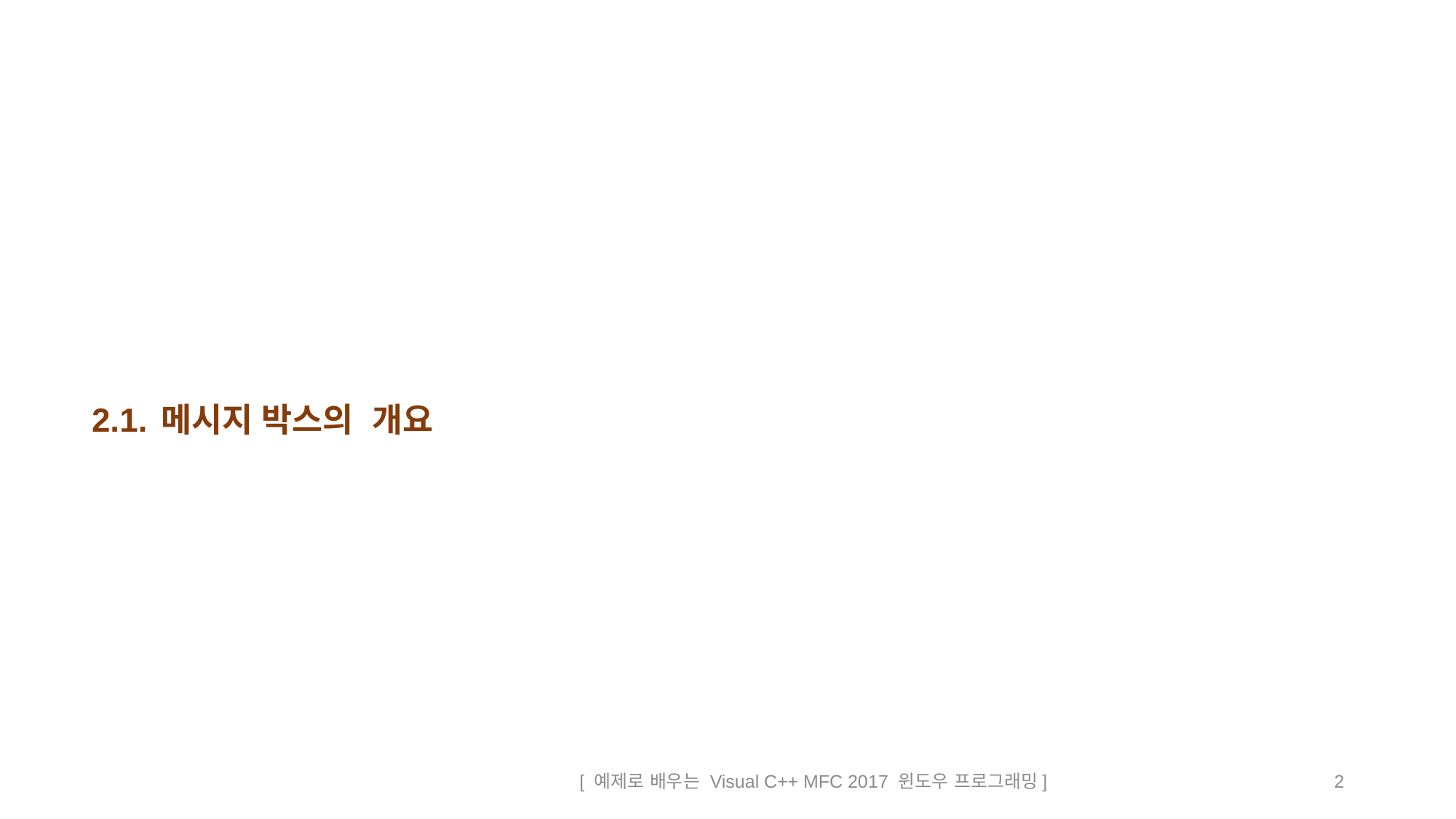

# 2.1. 메시지 박스의  개요
[ 예제로 배우는 Visual C++ MFC 2017 윈도우 프로그래밍]
2